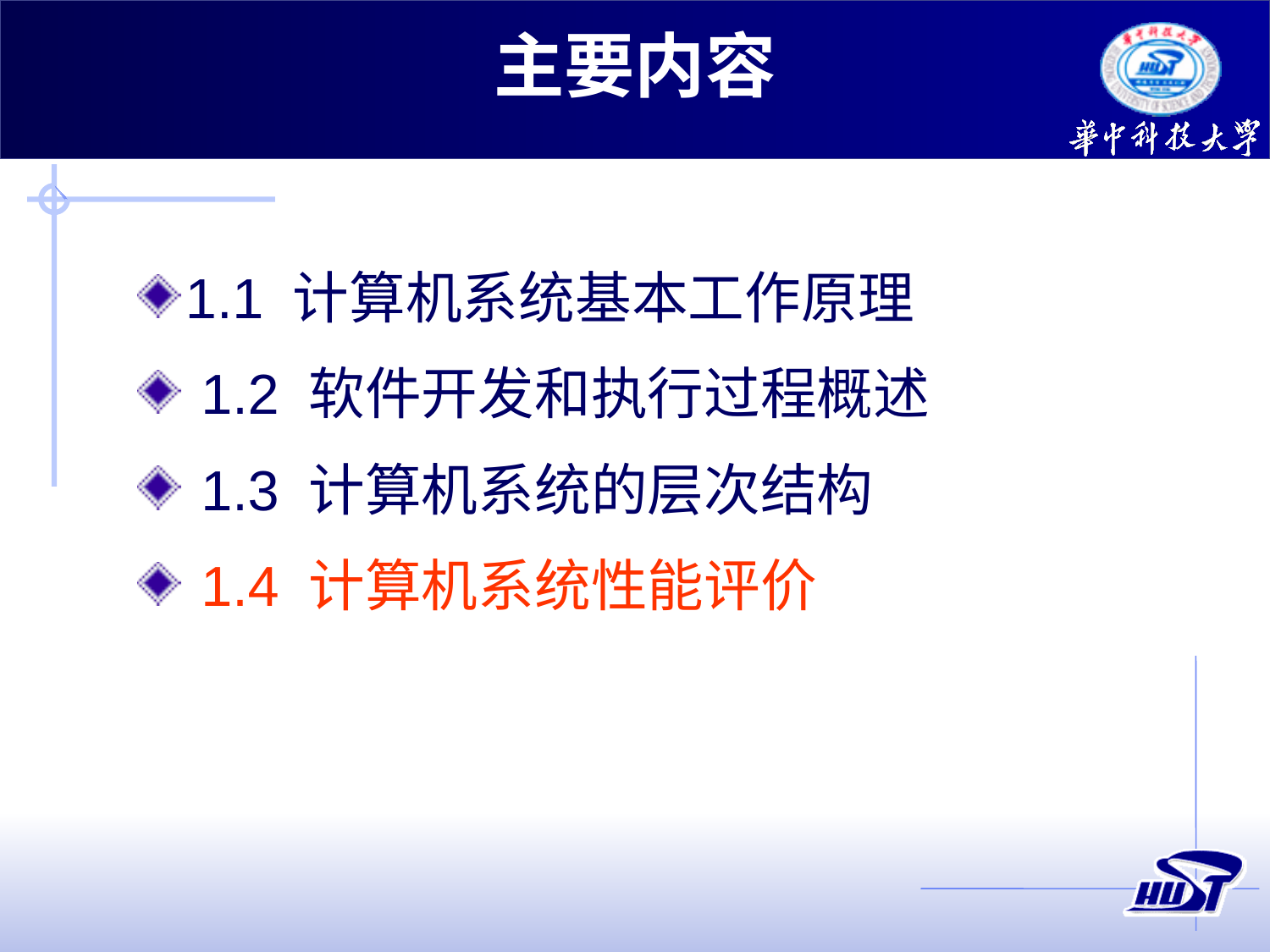

主要内容
1.1 计算机系统基本工作原理
 1.2 软件开发和执行过程概述
 1.3 计算机系统的层次结构
 1.4 计算机系统性能评价